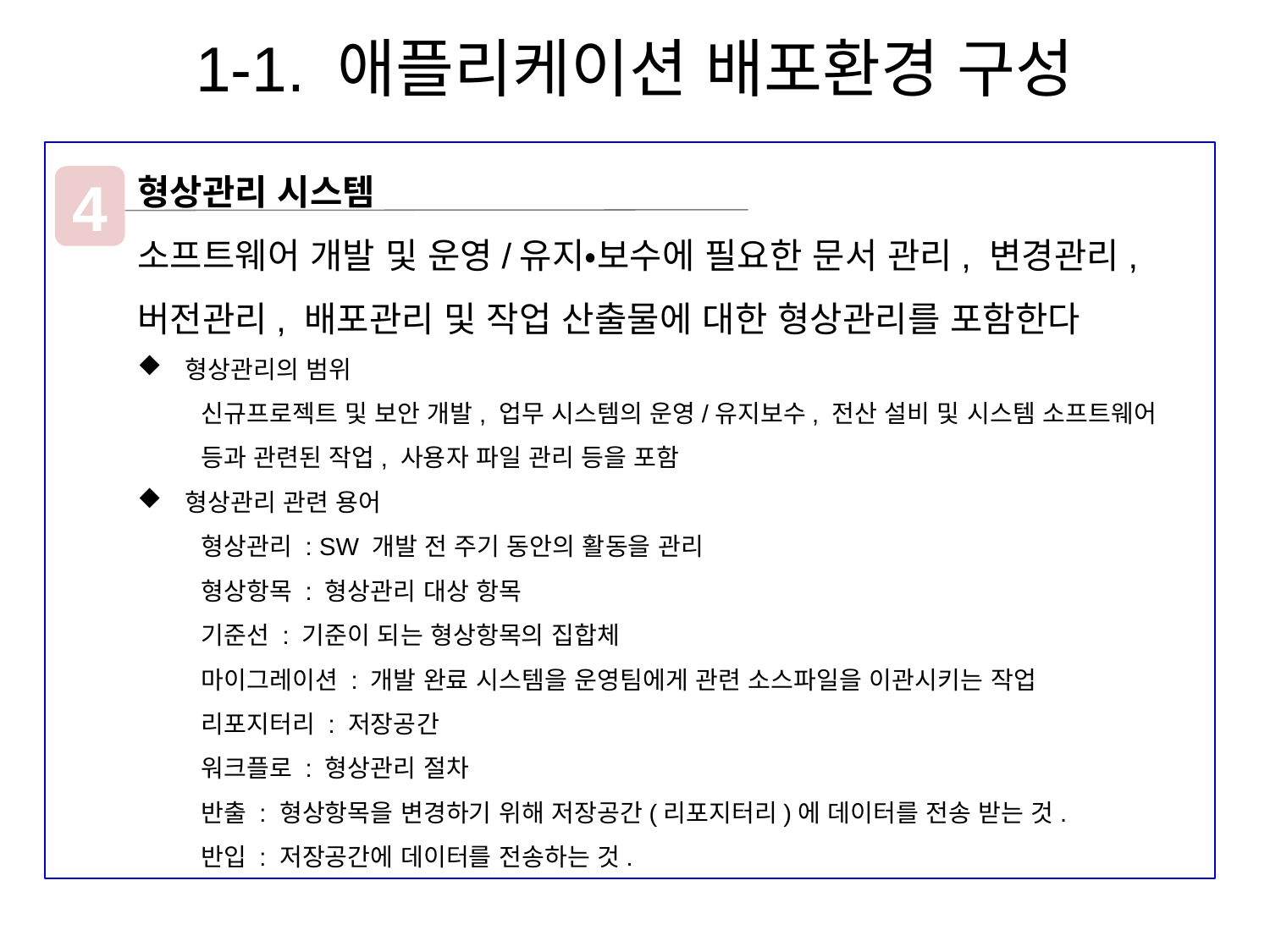

# 1-1. 애플리케이션 배포환경 구성
형상관리 시스템
소프트웨어 개발 및 운영/유지•보수에 필요한 문서 관리, 변경관리, 버전관리, 배포관리 및 작업 산출물에 대한 형상관리를 포함한다
형상관리의 범위
신규프로젝트 및 보안 개발, 업무 시스템의 운영/유지보수, 전산 설비 및 시스템 소프트웨어 등과 관련된 작업, 사용자 파일 관리 등을 포함
형상관리 관련 용어
형상관리 : SW 개발 전 주기 동안의 활동을 관리
형상항목 : 형상관리 대상 항목
기준선 : 기준이 되는 형상항목의 집합체
마이그레이션 : 개발 완료 시스템을 운영팀에게 관련 소스파일을 이관시키는 작업
리포지터리 : 저장공간
워크플로 : 형상관리 절차
반출 : 형상항목을 변경하기 위해 저장공간(리포지터리)에 데이터를 전송 받는 것.
반입 : 저장공간에 데이터를 전송하는 것.

4